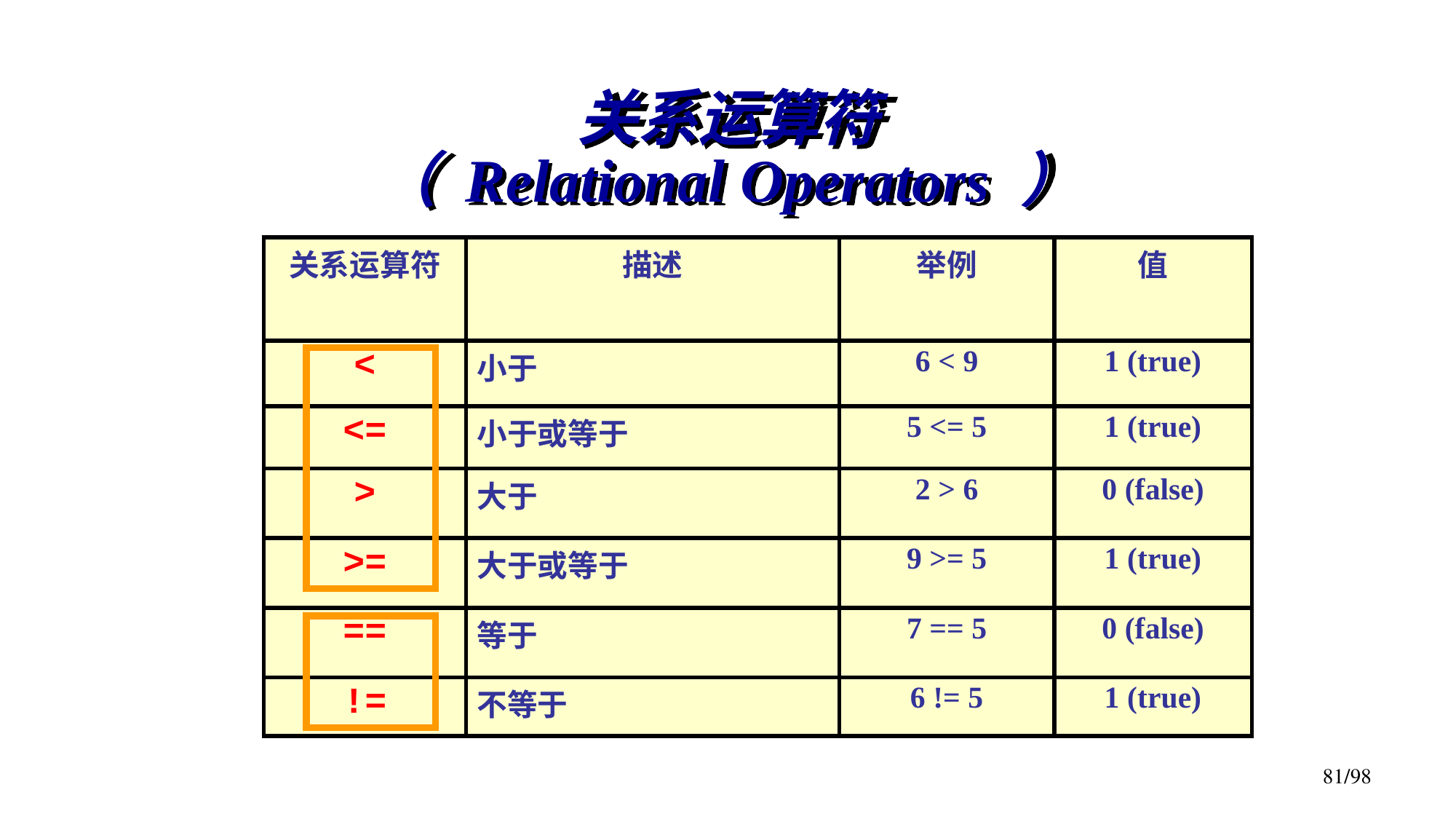

# 关系运算符 （ Relational Operators ）
| 关系运算符 | 描述 | 举例 | 值 |
| --- | --- | --- | --- |
| < | 小于 | 6 < 9 | 1 (true) |
| <= | 小于或等于 | 5 <= 5 | 1 (true) |
| > | 大于 | 2 > 6 | 0 (false) |
| >= | 大于或等于 | 9 >= 5 | 1 (true) |
| == | 等于 | 7 == 5 | 0 (false) |
| != | 不等于 | 6 != 5 | 1 (true) |